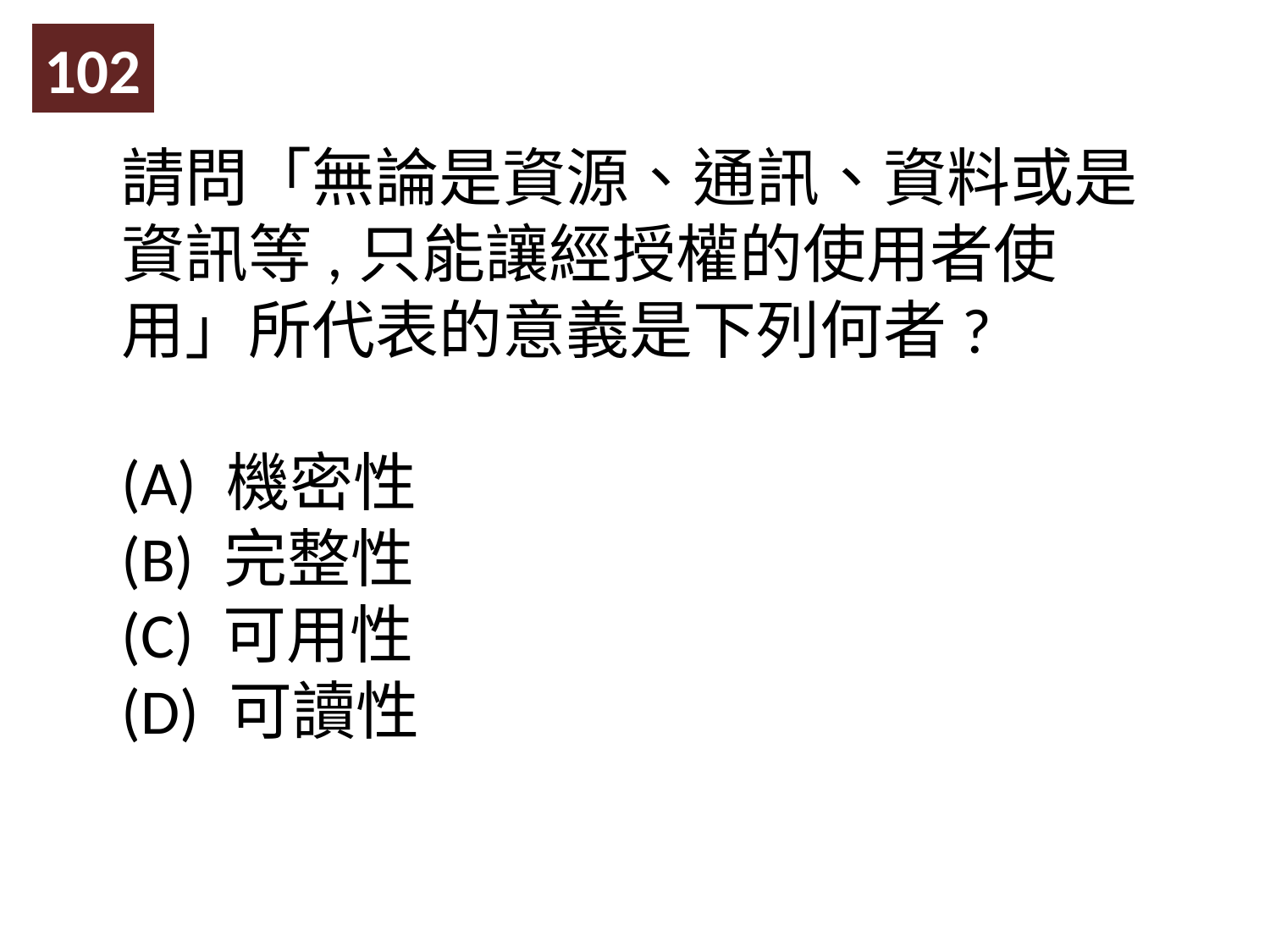

102
請問「無論是資源、通訊、資料或是資訊等,只能讓經授權的使用者使用」所代表的意義是下列何者?

(A) 機密性
(B) 完整性
(C) 可用性
(D) 可讀性